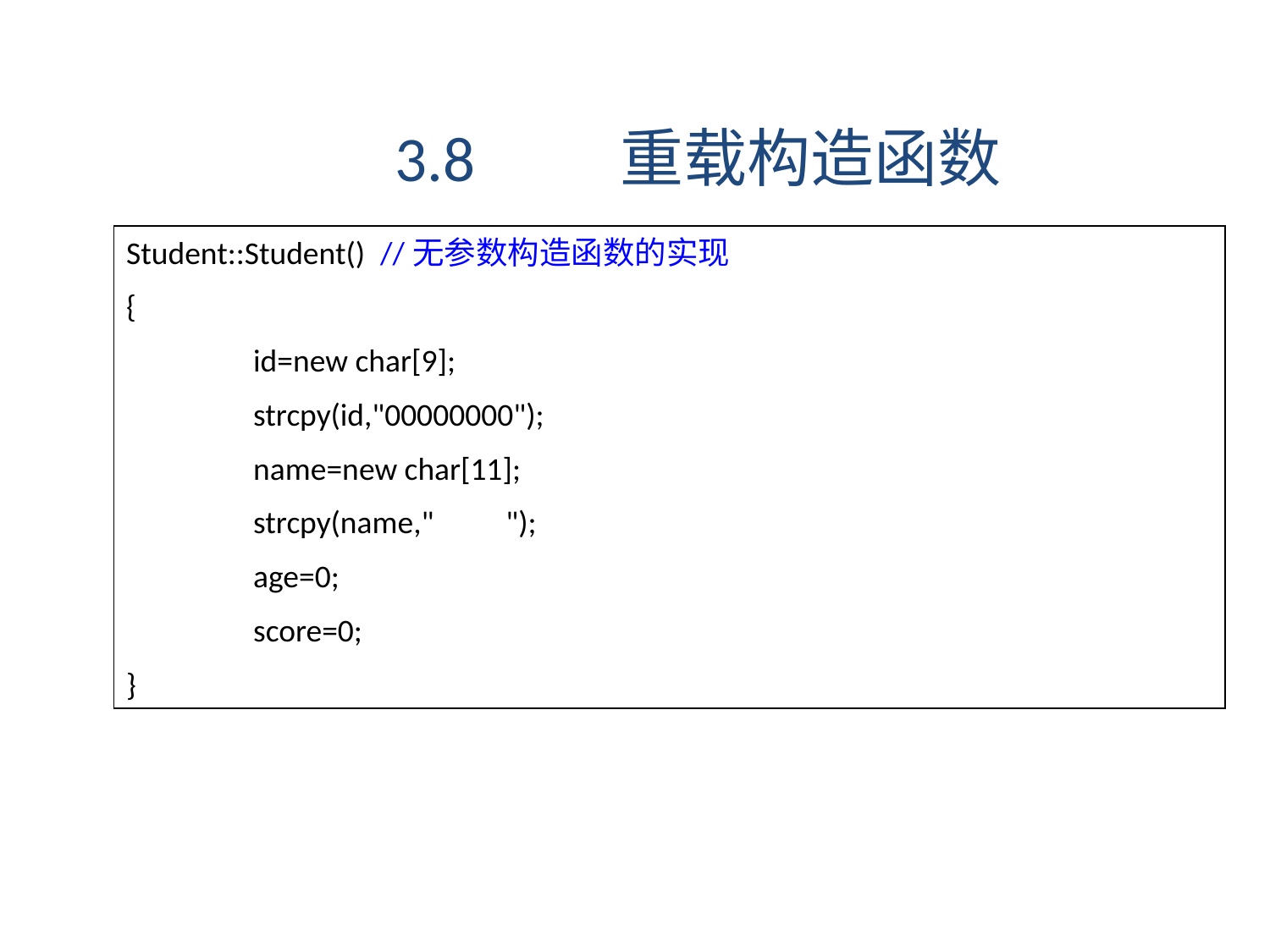

3.8         重载构造函数
Student::Student()	//无参数构造函数的实现
{
	id=new char[9];
	strcpy(id,"00000000");
	name=new char[11];
	strcpy(name,"          ");
	age=0;
	score=0;
}